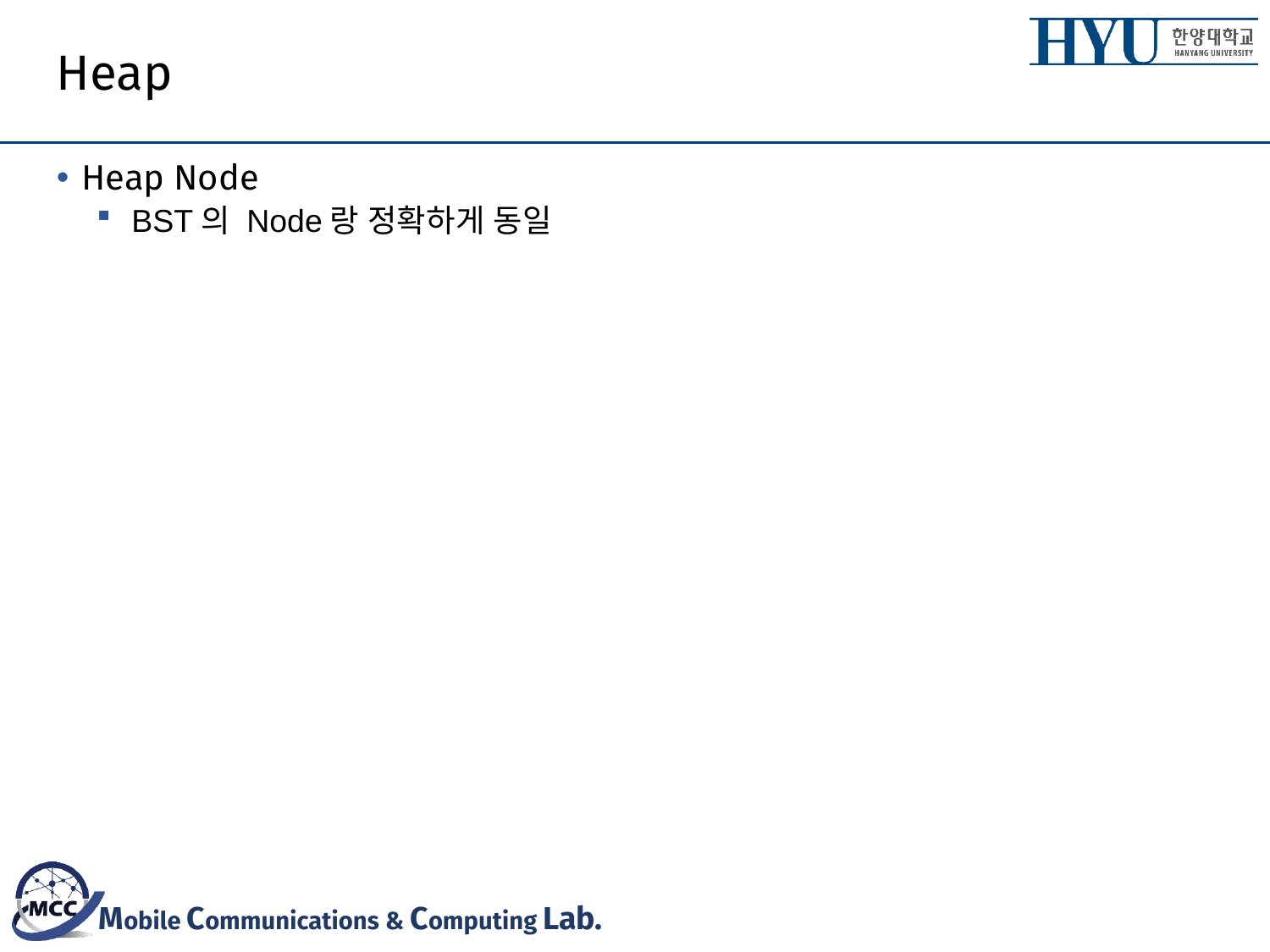

# Heap

Heap Node
BST의 Node랑 정확하게 동일